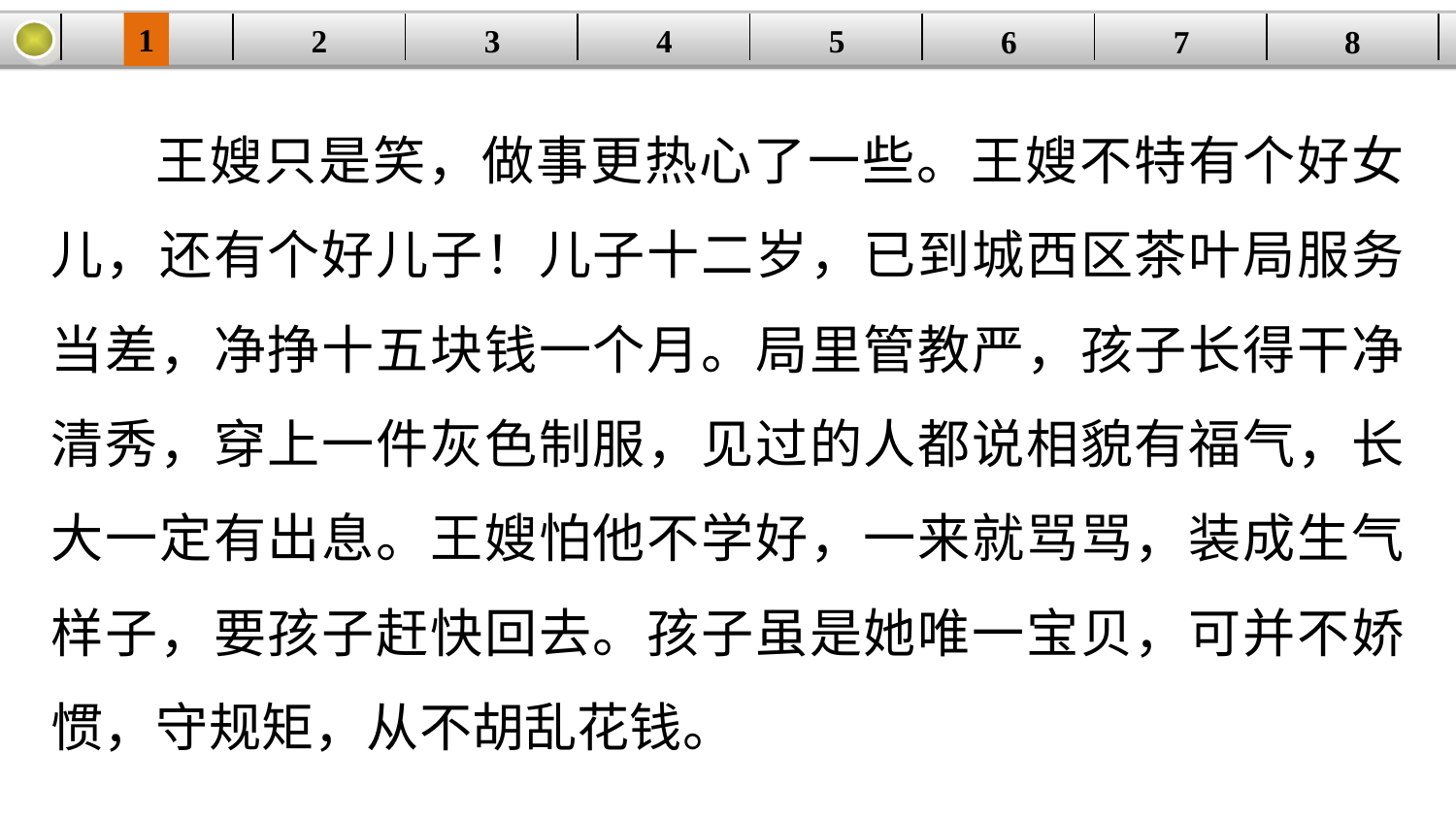

1
2
3
4
|  |  |  |  |  |  |  |  |
| --- | --- | --- | --- | --- | --- | --- | --- |
5
6
7
8

王嫂只是笑，做事更热心了一些。王嫂不特有个好女儿，还有个好儿子！儿子十二岁，已到城西区茶叶局服务当差，净挣十五块钱一个月。局里管教严，孩子长得干净清秀，穿上一件灰色制服，见过的人都说相貌有福气，长大一定有出息。王嫂怕他不学好，一来就骂骂，装成生气样子，要孩子赶快回去。孩子虽是她唯一宝贝，可并不娇惯，守规矩，从不胡乱花钱。